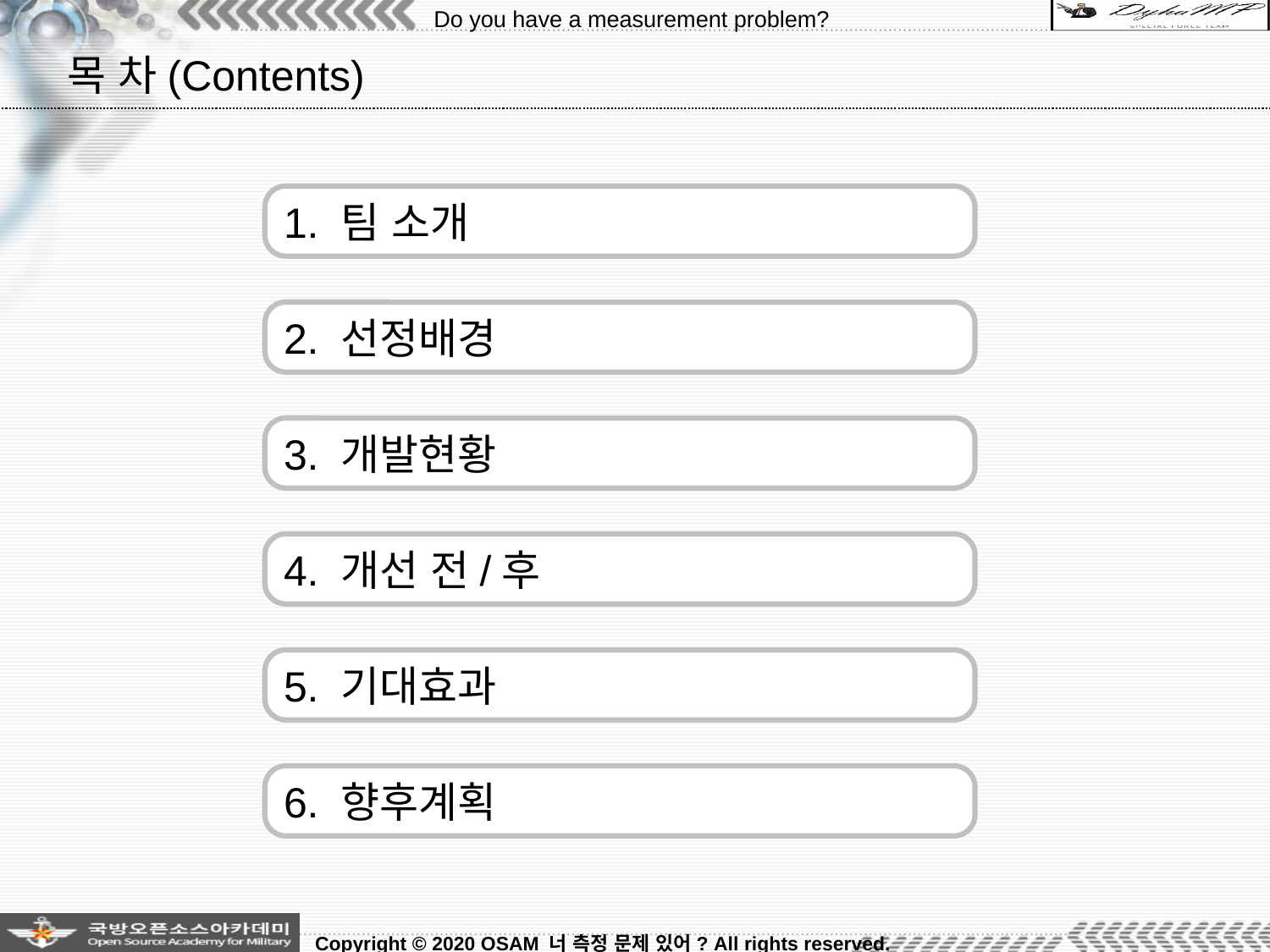

목 차(Contents)
1. 팀 소개
2. 선정배경
3. 개발현황
4. 개선 전/후
5. 기대효과
6. 향후계획